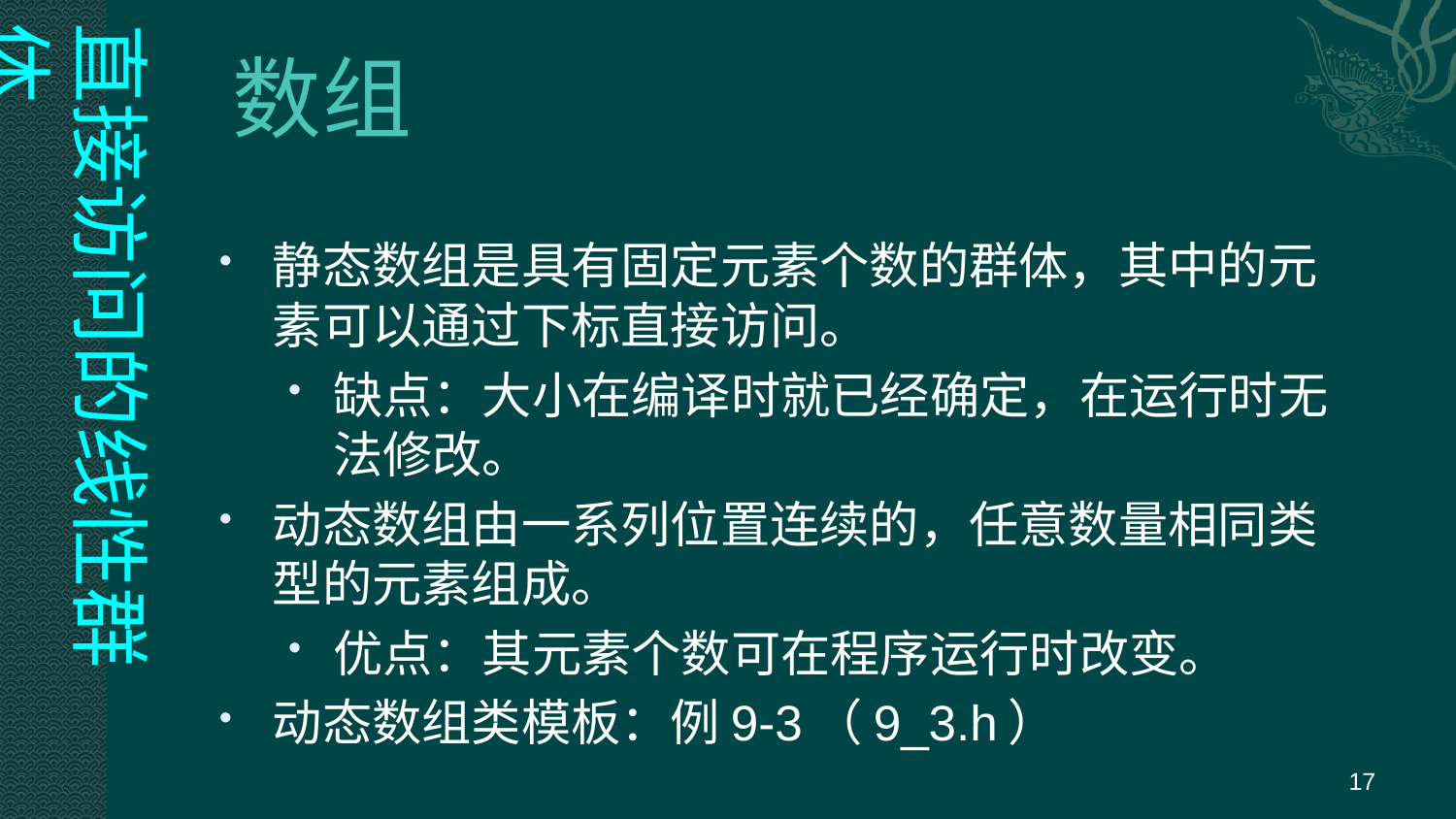

直接访问的线性群体
# 数组
静态数组是具有固定元素个数的群体，其中的元素可以通过下标直接访问。
缺点：大小在编译时就已经确定，在运行时无法修改。
动态数组由一系列位置连续的，任意数量相同类型的元素组成。
优点：其元素个数可在程序运行时改变。
动态数组类模板：例9-3（9_3.h）
17